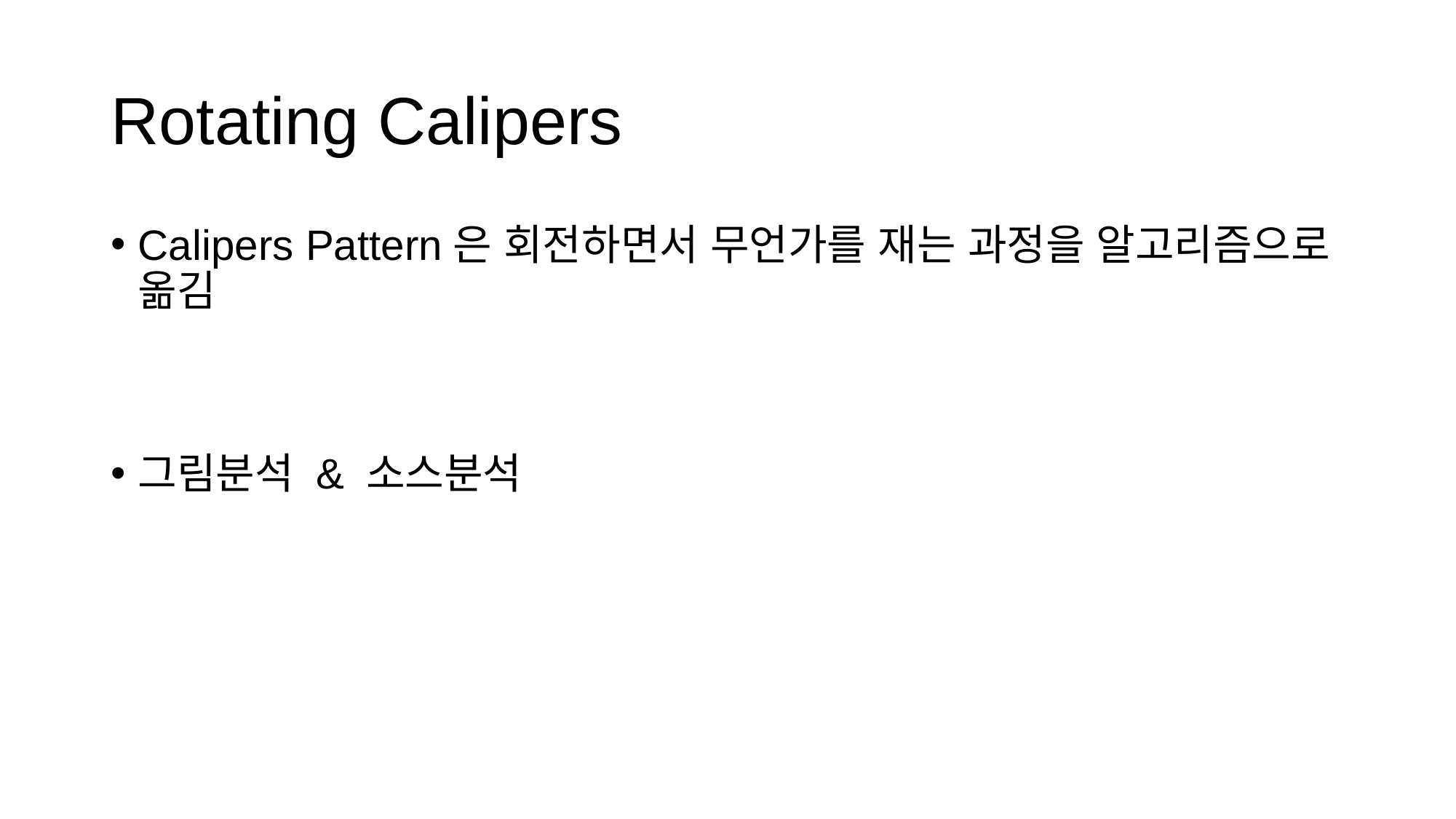

# Rotating Calipers
Calipers Pattern은 회전하면서 무언가를 재는 과정을 알고리즘으로 옮김

그림분석 & 소스분석